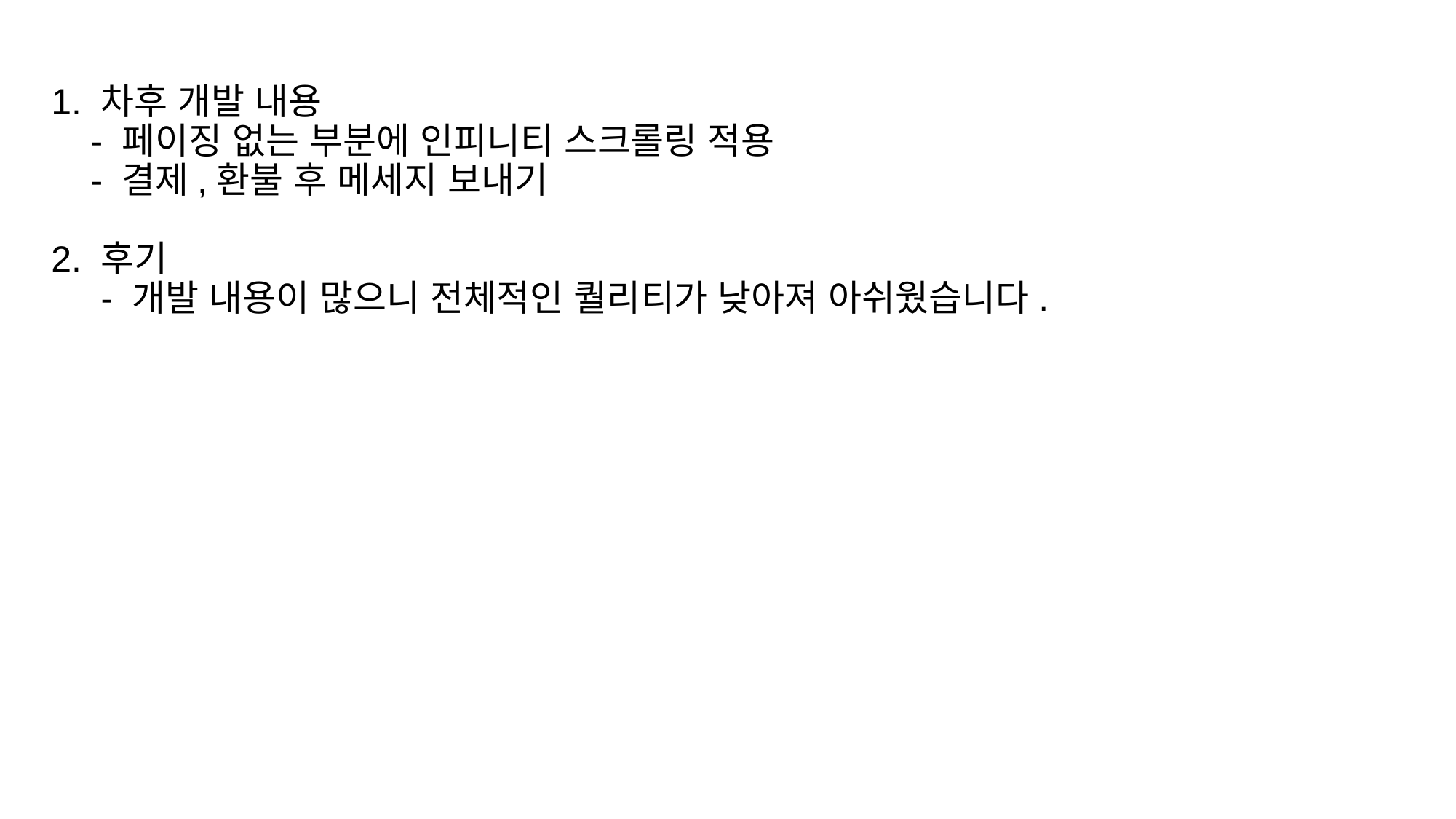

# 1. 차후 개발 내용 - 페이징 없는 부분에 인피니티 스크롤링 적용 - 결제,환불 후 메세지 보내기 2. 후기 - 개발 내용이 많으니 전체적인 퀄리티가 낮아져 아쉬웠습니다.